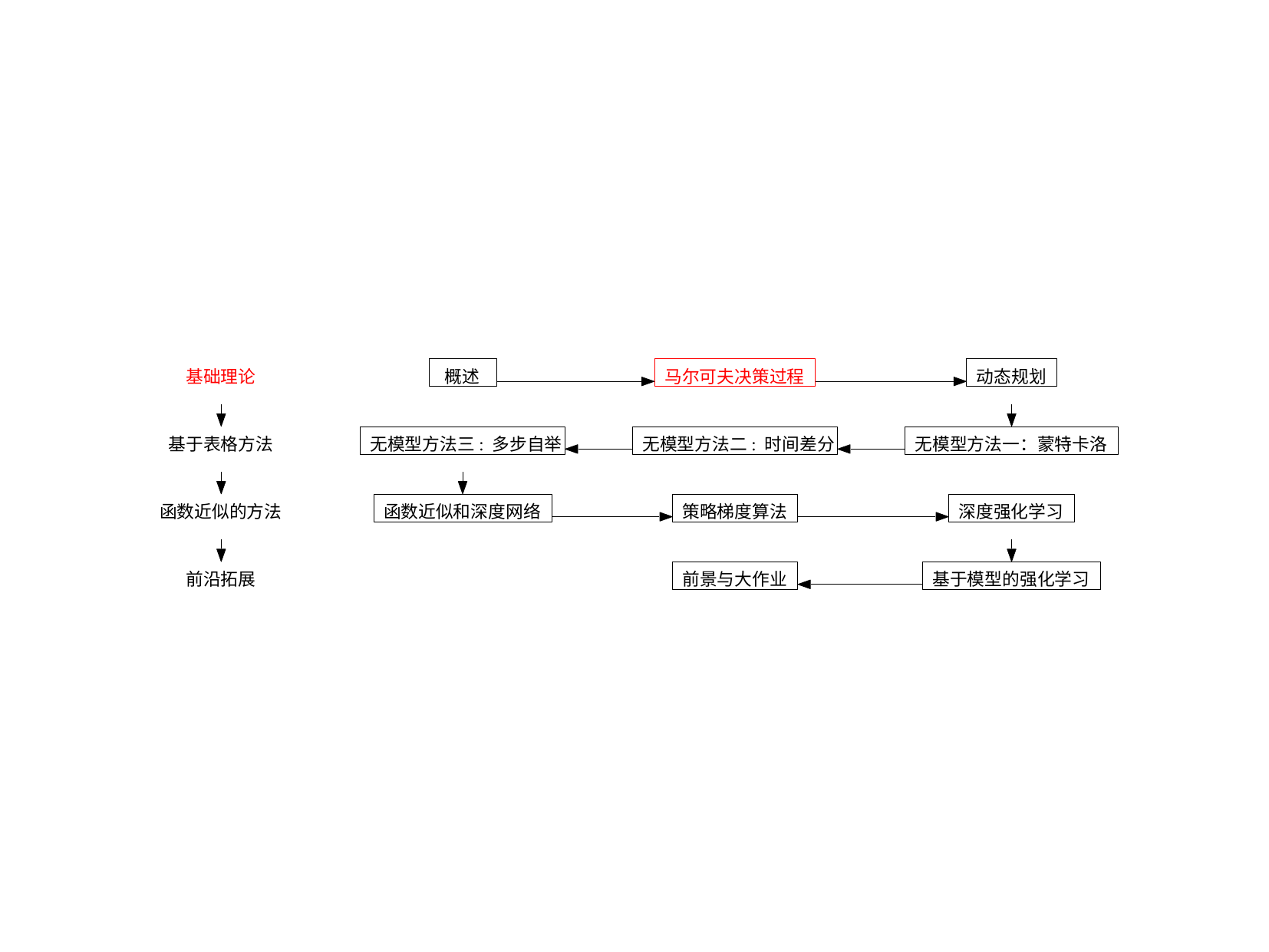

马尔可夫决策过程
动态规划
概述
基础理论

⽆模型⽅法三: 多步⾃举
⽆模型⽅法⼆: 时间差分
⽆模型⽅法⼀：蒙特卡洛
基于表格⽅法

函数近似和深度⽹络
策略梯度算法
深度强化学习
函数近似的⽅法

前景与⼤作业
基于模型的强化学习
前沿拓展